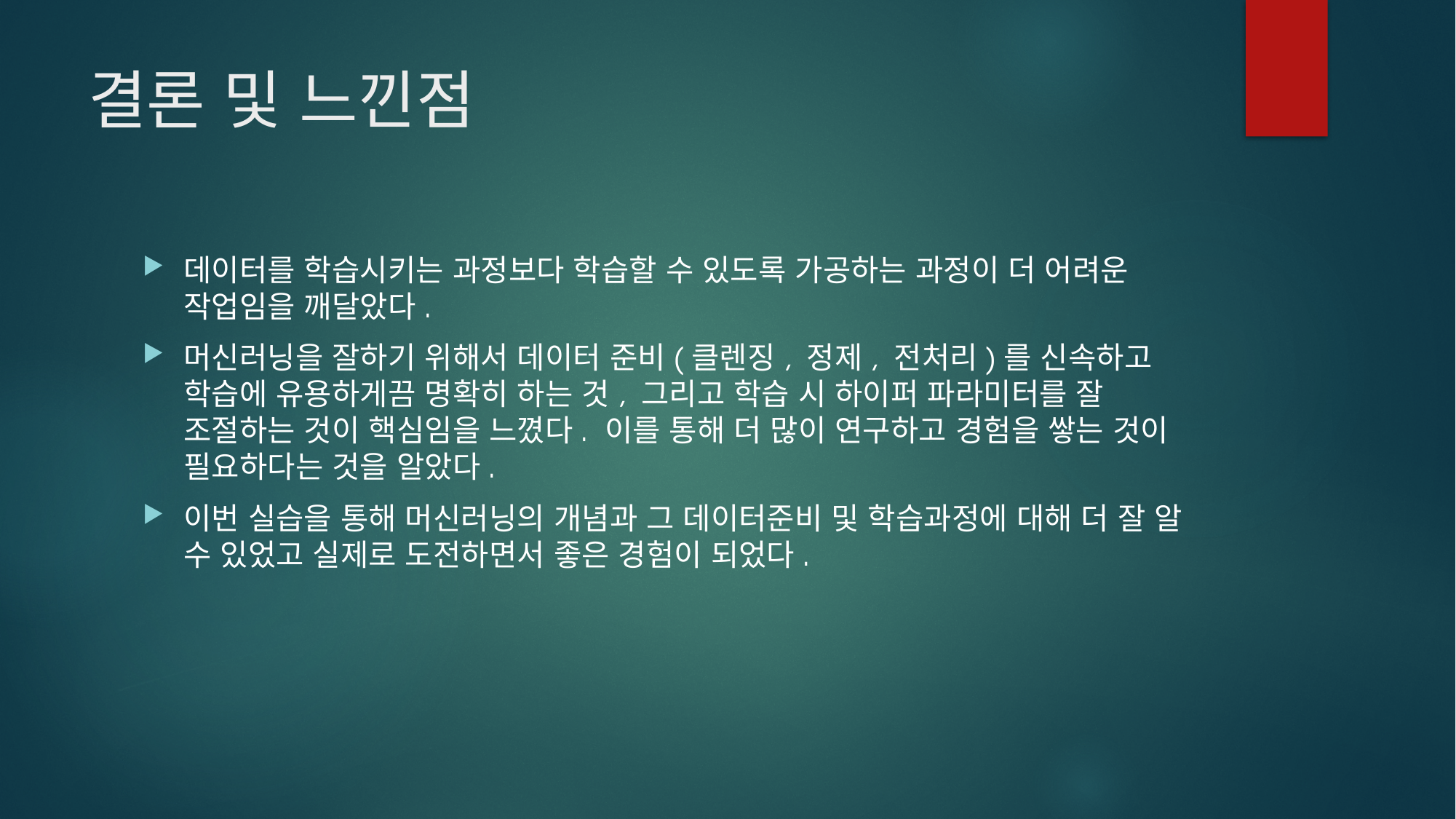

# 결론 및 느낀점
데이터를 학습시키는 과정보다 학습할 수 있도록 가공하는 과정이 더 어려운 작업임을 깨달았다.
머신러닝을 잘하기 위해서 데이터 준비(클렌징, 정제, 전처리)를 신속하고 학습에 유용하게끔 명확히 하는 것, 그리고 학습 시 하이퍼 파라미터를 잘 조절하는 것이 핵심임을 느꼈다. 이를 통해 더 많이 연구하고 경험을 쌓는 것이 필요하다는 것을 알았다.
이번 실습을 통해 머신러닝의 개념과 그 데이터준비 및 학습과정에 대해 더 잘 알 수 있었고 실제로 도전하면서 좋은 경험이 되었다.